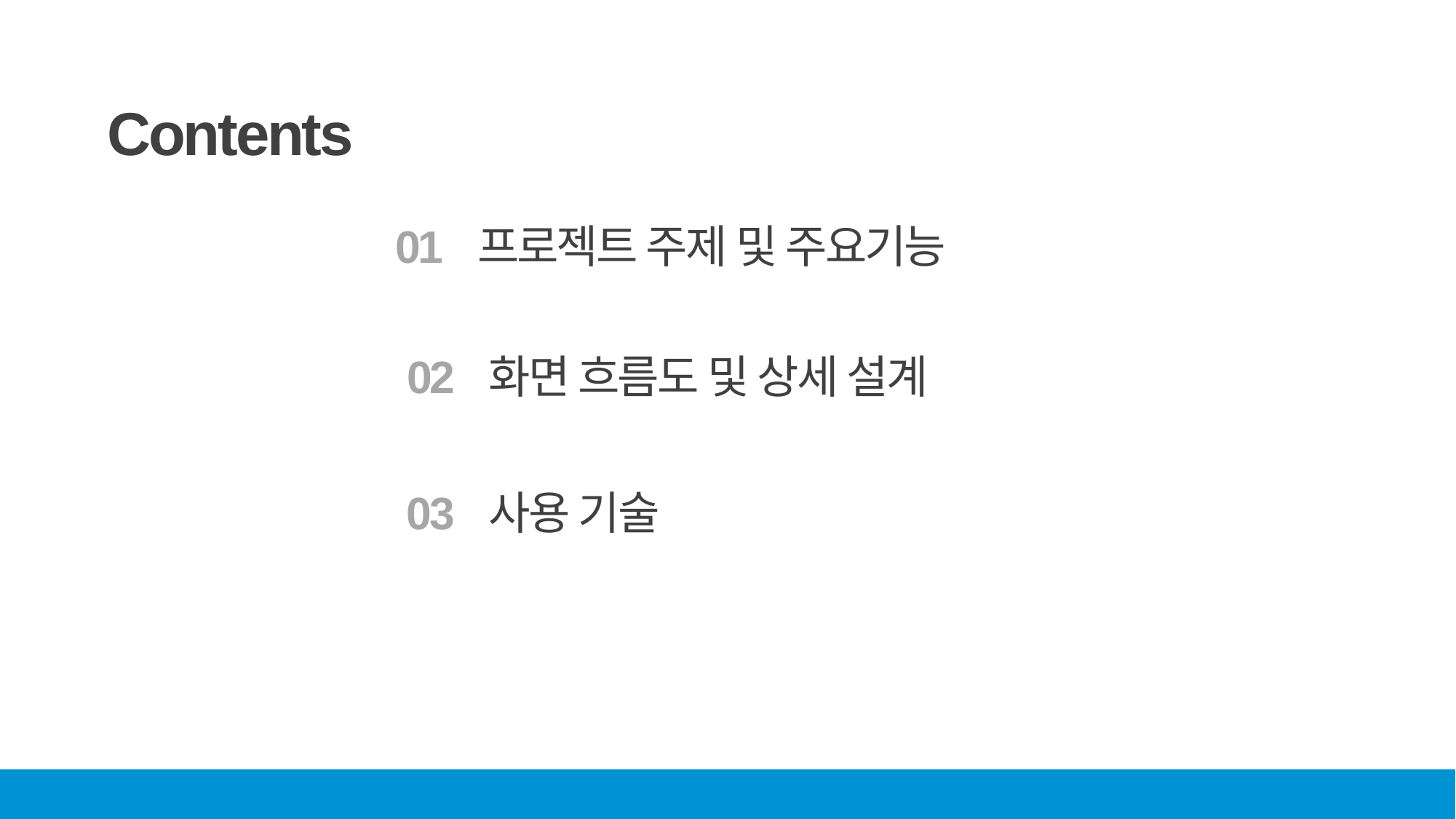

Contents

01  프로젝트 주제 및 주요기능
02  화면 흐름도 및 상세 설계
03  사용 기술